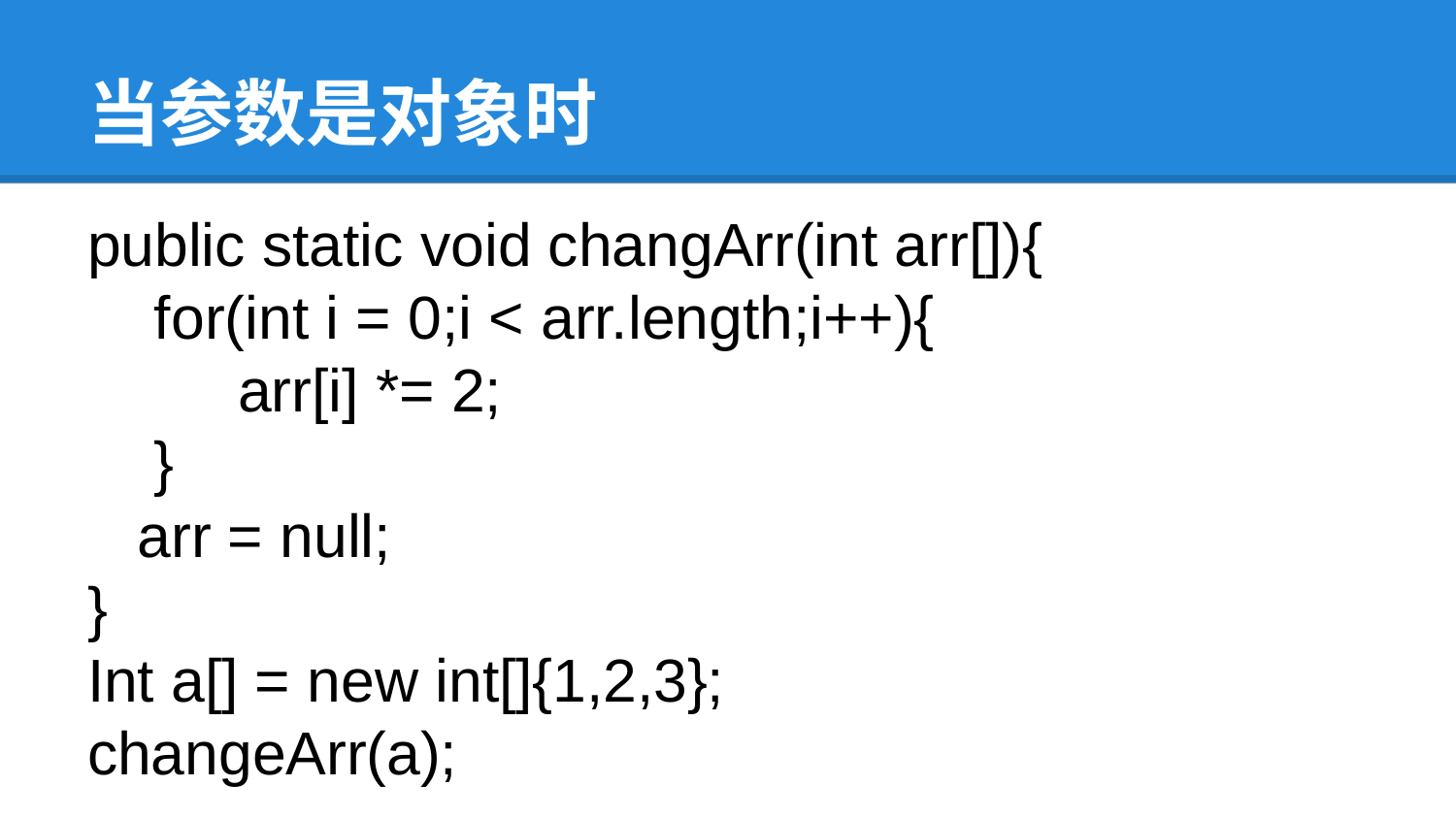

# 当参数是对象时
public static void changArr(int arr[]){
    for(int i = 0;i < arr.length;i++){
         arr[i] *= 2;
    }
   arr = null;
}
Int a[] = new int[]{1,2,3};
changeArr(a);